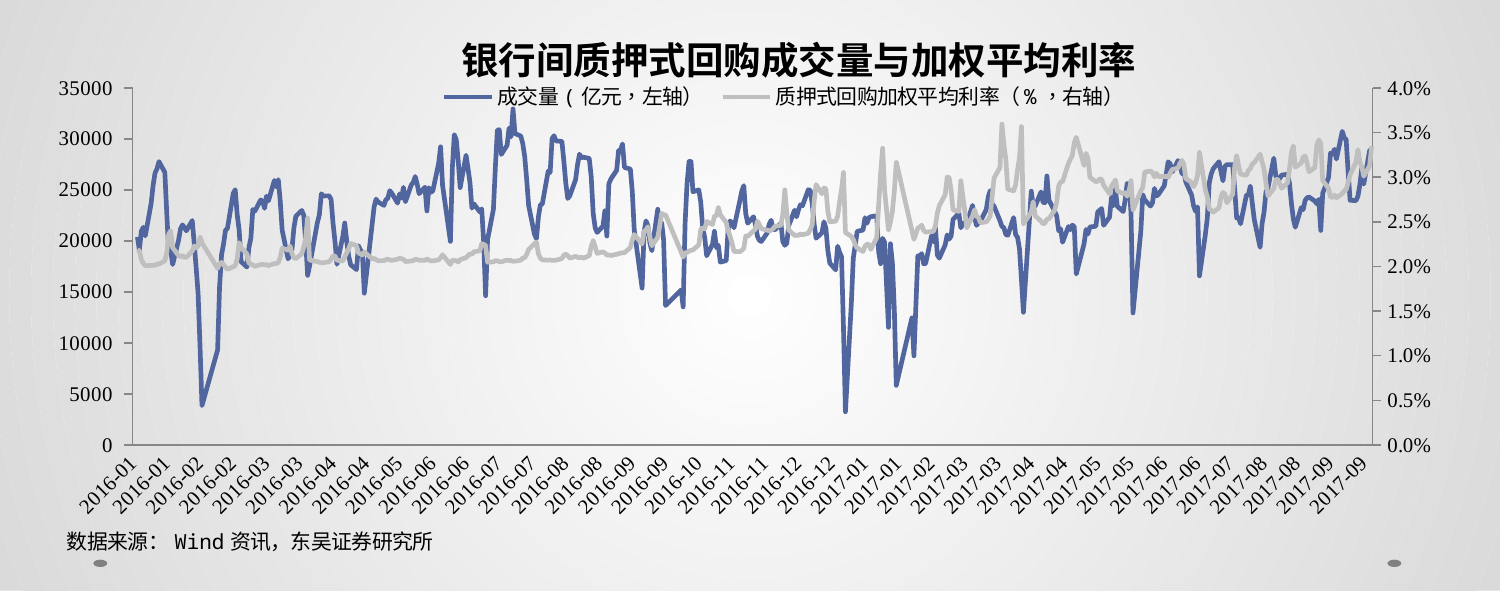

### Chart:  银行间质押式回购成交量与加权平均利率

| Category | 成交量(亿元，左轴） | 质押式回购加权平均利率（%，右轴） |
|---|---|---|
| 42373 | 20380.3916 | 0.021873 |
| 42374 | 19101.3634 | 0.021745 |
| 42375 | 20967.5885 | 0.020741999999999997 |
| 42376 | 21336.4644 | 0.020326 |
| 42377 | 20490.3595 | 0.020076999999999998 |
| 42380 | 23668.6636 | 0.020110000000000003 |
| 42381 | 25417.2653 | 0.020125 |
| 42382 | 26642.797 | 0.020113 |
| 42383 | 27072.225 | 0.020266000000000003 |
| 42384 | 27759.7651 | 0.020251 |
| 42387 | 26711.3096 | 0.02062 |
| 42388 | 22711.0069 | 0.021564999999999997 |
| 42389 | 18859.1448 | 0.023624 |
| 42390 | 19061.4939 | 0.023982999999999997 |
| 42391 | 17684.4096 | 0.022109999999999998 |
| 42394 | 20051.7623 | 0.021214 |
| 42395 | 21159.4074 | 0.021101 |
| 42396 | 21565.0254 | 0.021197 |
| 42397 | 21318.6015 | 0.021002 |
| 42398 | 20983.6217 | 0.021015000000000002 |
| 42401 | 21992.8329 | 0.021707999999999998 |
| 42402 | 19814.2542 | 0.022284 |
| 42403 | 17403.2587 | 0.022086 |
| 42404 | 14904.9881 | 0.022283 |
| 42405 | 9712.2076 | 0.023301 |
| 42406 | 3860.537 | 0.022647 |
| 42414 | 9312.6436 | 0.019774 |
| 42415 | 15513.0549 | 0.020297999999999997 |
| 42416 | 18655.6062 | 0.020443 |
| 42417 | 19677.1326 | 0.02019 |
| 42418 | 21040.4021 | 0.019916 |
| 42419 | 21221.7274 | 0.01968 |
| 42422 | 24661.4393 | 0.019962999999999998 |
| 42423 | 25007.9587 | 0.020089000000000003 |
| 42424 | 22595.0294 | 0.020836 |
| 42425 | 21034.8978 | 0.022666 |
| 42426 | 17964.9457 | 0.022105 |
| 42429 | 17435.7143 | 0.021384 |
| 42430 | 19338.398 | 0.020363000000000003 |
| 42431 | 20268.5512 | 0.020273 |
| 42432 | 23079.1052 | 0.020145 |
| 42433 | 22906.3187 | 0.020011 |
| 42436 | 24006.3145 | 0.020194999999999998 |
| 42437 | 23880.4739 | 0.020243 |
| 42438 | 23186.7582 | 0.020172 |
| 42439 | 24382.3577 | 0.020198 |
| 42440 | 23920.5029 | 0.020093 |
| 42443 | 25913.9827 | 0.02032 |
| 42444 | 25298.2854 | 0.020316999999999998 |
| 42445 | 26005.2968 | 0.020430999999999998 |
| 42446 | 23926.2958 | 0.020992999999999998 |
| 42447 | 21050.7975 | 0.022042000000000003 |
| 42450 | 18232.2128 | 0.021804999999999998 |
| 42451 | 18569.5108 | 0.022286 |
| 42452 | 19158.2248 | 0.02144 |
| 42453 | 21286.1783 | 0.020981999999999997 |
| 42454 | 22418.8268 | 0.020867 |
| 42457 | 22980.2139 | 0.021404999999999997 |
| 42458 | 22525.847 | 0.022158 |
| 42459 | 19991.7135 | 0.023163999999999997 |
| 42460 | 16622.3801 | 0.025421 |
| 42461 | 17542.035 | 0.020707 |
| 42465 | 21787.3384 | 0.020545 |
| 42466 | 22553.9562 | 0.020457999999999997 |
| 42467 | 24614.7316 | 0.020389 |
| 42468 | 24398.9822 | 0.020412 |
| 42471 | 24410.6827 | 0.020513 |
| 42472 | 24073.4587 | 0.020787 |
| 42473 | 21754.5489 | 0.021154000000000003 |
| 42474 | 19900.343 | 0.021171000000000002 |
| 42475 | 17707.6879 | 0.020687999999999998 |
| 42478 | 20434.6548 | 0.020602999999999996 |
| 42479 | 21748.5747 | 0.021103 |
| 42480 | 19987.8954 | 0.021502 |
| 42481 | 18528.4481 | 0.021989 |
| 42482 | 17662.864 | 0.022573 |
| 42485 | 17182.7122 | 0.022311 |
| 42486 | 19526.2149 | 0.021513 |
| 42487 | 19095.795 | 0.021404 |
| 42488 | 18884.9899 | 0.021265999999999997 |
| 42489 | 14875.2046 | 0.021623999999999997 |
| 42493 | 21647.6052 | 0.020834000000000002 |
| 42494 | 23336.7774 | 0.020886000000000002 |
| 42495 | 24090.556 | 0.020755 |
| 42496 | 23817.2718 | 0.020637 |
| 42499 | 23472.991 | 0.020649 |
| 42500 | 24026.8349 | 0.020755 |
| 42501 | 24171.4516 | 0.020809 |
| 42502 | 24913.4233 | 0.020735999999999997 |
| 42503 | 24682.0058 | 0.020673 |
| 42506 | 23704.9631 | 0.020798999999999998 |
| 42507 | 24594.4537 | 0.020925 |
| 42508 | 24183.8833 | 0.020851 |
| 42509 | 25247.2465 | 0.020797 |
| 42510 | 23834.2964 | 0.020541999999999998 |
| 42513 | 25483.4951 | 0.020609000000000002 |
| 42514 | 25721.35 | 0.020644999999999997 |
| 42515 | 26301.208 | 0.020809 |
| 42516 | 25561.1346 | 0.020758000000000002 |
| 42517 | 24617.7937 | 0.020695 |
| 42520 | 25257.7511 | 0.020676999999999997 |
| 42521 | 22933.6489 | 0.020848 |
| 42522 | 25209.8354 | 0.020711 |
| 42523 | 24756.7603 | 0.020617 |
| 42524 | 24893.4385 | 0.020619000000000002 |
| 42527 | 27612.4116 | 0.020735999999999997 |
| 42528 | 29214.6507 | 0.020972 |
| 42529 | 25446.7862 | 0.021294 |
| 42533 | 19944.0998 | 0.020215999999999998 |
| 42534 | 27156.0857 | 0.020694 |
| 42535 | 30406.2832 | 0.020673 |
| 42536 | 29899.6055 | 0.020637 |
| 42537 | 27845.7334 | 0.020489999999999998 |
| 42538 | 25216.8228 | 0.020762999999999997 |
| 42541 | 28385.0322 | 0.020981999999999997 |
| 42542 | 27092.6726 | 0.021198 |
| 42543 | 25715.3577 | 0.021415000000000003 |
| 42544 | 23203.2479 | 0.021348 |
| 42545 | 23632.0708 | 0.021629999999999996 |
| 42548 | 22843.95 | 0.021743000000000002 |
| 42549 | 23139.1856 | 0.02253 |
| 42550 | 19909.143 | 0.022487 |
| 42551 | 14618.0022 | 0.022334999999999997 |
| 42552 | 20111.8681 | 0.020469 |
| 42555 | 23089.0851 | 0.020508000000000002 |
| 42556 | 27311.443 | 0.020646 |
| 42557 | 30848.9915 | 0.020635 |
| 42558 | 30885.2019 | 0.02053 |
| 42559 | 28468.0751 | 0.020501000000000002 |
| 42562 | 29363.958 | 0.020714 |
| 42563 | 31054.6201 | 0.020664 |
| 42564 | 30183.269 | 0.020665 |
| 42565 | 32928.7031 | 0.020577 |
| 42566 | 30514.4185 | 0.020590999999999998 |
| 42569 | 30265.5953 | 0.020687999999999998 |
| 42570 | 29530.6605 | 0.020943999999999997 |
| 42571 | 28251.3945 | 0.02097 |
| 42572 | 26044.4488 | 0.021315 |
| 42573 | 23445.4923 | 0.021906 |
| 42576 | 20635.4082 | 0.022548 |
| 42577 | 20215.985 | 0.022728 |
| 42578 | 22327.0627 | 0.021404 |
| 42579 | 23531.8245 | 0.020921 |
| 42580 | 23605.6696 | 0.020733 |
| 42583 | 26840.7757 | 0.020696 |
| 42584 | 26694.4933 | 0.02073 |
| 42585 | 30018.9368 | 0.020671 |
| 42586 | 30301.825 | 0.020676 |
| 42587 | 29789.574 | 0.020701 |
| 42590 | 29740.749 | 0.020870000000000003 |
| 42591 | 27799.0527 | 0.021247 |
| 42592 | 25648.881 | 0.021366999999999997 |
| 42593 | 24149.3848 | 0.02121 |
| 42594 | 24394.6831 | 0.020916 |
| 42597 | 26003.4442 | 0.02113 |
| 42598 | 27475.4045 | 0.021018 |
| 42599 | 28495.3581 | 0.020974 |
| 42600 | 28135.1754 | 0.021058 |
| 42601 | 28195.408 | 0.020913 |
| 42604 | 28077.4186 | 0.0212 |
| 42605 | 26289.363 | 0.022227999999999998 |
| 42606 | 22677.3874 | 0.022895 |
| 42607 | 21296.3075 | 0.022197 |
| 42608 | 20827.7188 | 0.021456 |
| 42611 | 21439.3142 | 0.021626 |
| 42612 | 22940.978 | 0.021498 |
| 42613 | 20474.24 | 0.021258 |
| 42614 | 25586.6008 | 0.021279 |
| 42615 | 26051.6709 | 0.021224 |
| 42618 | 26910.3304 | 0.021356 |
| 42619 | 28868.234 | 0.021431 |
| 42620 | 28885.7238 | 0.021480000000000003 |
| 42621 | 29492.2093 | 0.021530999999999998 |
| 42622 | 27186.7356 | 0.021534 |
| 42625 | 27037.0612 | 0.022111000000000002 |
| 42626 | 24815.8423 | 0.022964000000000002 |
| 42627 | 21059.2983 | 0.023570999999999998 |
| 42631 | 15375.8866 | 0.02251 |
| 42632 | 20862.1416 | 0.023923999999999997 |
| 42633 | 21957.8977 | 0.024086 |
| 42634 | 21478.0079 | 0.024441 |
| 42635 | 19778.6687 | 0.023296 |
| 42636 | 19031.5518 | 0.02231 |
| 42639 | 23095.0196 | 0.023268 |
| 42640 | 21626.2896 | 0.024517999999999998 |
| 42641 | 21802.4314 | 0.025939999999999998 |
| 42642 | 20098.547 | 0.025783 |
| 42643 | 13657.0831 | 0.02577 |
| 42651 | 15200.0629 | 0.021589999999999998 |
| 42652 | 13530.4543 | 0.021043 |
| 42653 | 21714.1344 | 0.021526 |
| 42654 | 25617.2174 | 0.021549 |
| 42655 | 27778.6358 | 0.021709999999999997 |
| 42656 | 27764.4525 | 0.021798 |
| 42657 | 24811.5128 | 0.021851 |
| 42660 | 24992.9403 | 0.022404 |
| 42661 | 23800.8896 | 0.024135 |
| 42662 | 21258.5583 | 0.024348 |
| 42663 | 20345.0651 | 0.02418 |
| 42664 | 18543.2169 | 0.025036999999999997 |
| 42667 | 19647.8926 | 0.024676999999999998 |
| 42668 | 20937.1965 | 0.025634 |
| 42669 | 19339.3383 | 0.025655999999999998 |
| 42670 | 19564.2474 | 0.026608999999999997 |
| 42671 | 17922.71 | 0.025794 |
| 42674 | 18060.031 | 0.024911 |
| 42675 | 21153.8501 | 0.023982999999999997 |
| 42676 | 21953.8756 | 0.023358 |
| 42677 | 21760.9552 | 0.022602999999999998 |
| 42678 | 21279.4618 | 0.021676 |
| 42681 | 23964.7722 | 0.021646000000000002 |
| 42682 | 24894.016 | 0.021801 |
| 42683 | 25412.9415 | 0.022012999999999998 |
| 42684 | 22671.3254 | 0.023413 |
| 42685 | 21727.5009 | 0.023370000000000002 |
| 42688 | 22363.3047 | 0.023978000000000003 |
| 42689 | 21559.4817 | 0.024169 |
| 42690 | 20447.9947 | 0.025063 |
| 42691 | 20046.1317 | 0.024672 |
| 42692 | 19938.0825 | 0.024224000000000002 |
| 42695 | 20773.6843 | 0.02405 |
| 42696 | 21642.0645 | 0.023984000000000002 |
| 42697 | 22016.2148 | 0.024047 |
| 42698 | 21139.0815 | 0.024217 |
| 42699 | 21085.457 | 0.024485999999999997 |
| 42702 | 21734.5802 | 0.024605000000000002 |
| 42703 | 19916.5271 | 0.025861000000000002 |
| 42704 | 19563.5286 | 0.028572 |
| 42705 | 19761.4384 | 0.025969000000000002 |
| 42706 | 21494.3719 | 0.02408 |
| 42709 | 23003.6434 | 0.023455 |
| 42710 | 22354.6209 | 0.023504999999999998 |
| 42711 | 23039.9255 | 0.023465 |
| 42712 | 23537.4195 | 0.023639 |
| 42713 | 23435.363 | 0.023538999999999997 |
| 42716 | 25008.4587 | 0.023716 |
| 42717 | 24958.3755 | 0.024134000000000003 |
| 42718 | 23691.4396 | 0.024651999999999997 |
| 42719 | 21669.1545 | 0.027275999999999998 |
| 42720 | 20257.5883 | 0.029156 |
| 42723 | 20798.1358 | 0.028126 |
| 42724 | 21870.6777 | 0.028783 |
| 42725 | 21247.475 | 0.028679999999999997 |
| 42726 | 19055.2221 | 0.026198000000000003 |
| 42727 | 17823.4902 | 0.024996 |
| 42730 | 17167.3633 | 0.025057999999999997 |
| 42731 | 19478.5897 | 0.025604000000000002 |
| 42732 | 18889.9232 | 0.027223 |
| 42733 | 18449.5908 | 0.028581 |
| 42734 | 11487.0053 | 0.030511 |
| 42735 | 3251.9239 | 0.023798 |
| 42738 | 13866.6364 | 0.023367 |
| 42739 | 18308.1214 | 0.023023 |
| 42740 | 19569.4973 | 0.022442000000000004 |
| 42741 | 20933.5128 | 0.022046 |
| 42744 | 21056.6396 | 0.02167 |
| 42745 | 22263.6685 | 0.022254 |
| 42746 | 21725.0784 | 0.022486000000000003 |
| 42747 | 22274.6947 | 0.022463 |
| 42748 | 22369.9833 | 0.021903000000000002 |
| 42751 | 22458.4687 | 0.023207 |
| 42752 | 18910.9091 | 0.026913999999999997 |
| 42753 | 17764.6675 | 0.030446 |
| 42754 | 20254.1624 | 0.033219 |
| 42755 | 19865.5215 | 0.02859 |
| 42757 | 11520.5177 | 0.024062 |
| 42758 | 19720.7171 | 0.024980000000000002 |
| 42759 | 17860.2047 | 0.026142 |
| 42760 | 13261.6165 | 0.028422 |
| 42761 | 5846.2839 | 0.031687 |
| 42769 | 12452.4099 | 0.024017 |
| 42770 | 8736.8826 | 0.023021 |
| 42772 | 18517.6251 | 0.024277000000000003 |
| 42773 | 18536.7659 | 0.024425 |
| 42774 | 18757.477 | 0.024615 |
| 42775 | 17756.2531 | 0.024028 |
| 42776 | 17785.2816 | 0.023839000000000003 |
| 42779 | 20493.616 | 0.023899 |
| 42780 | 19917.7757 | 0.023925000000000002 |
| 42781 | 21265.1523 | 0.02456 |
| 42782 | 18605.4498 | 0.025997 |
| 42783 | 18311.5161 | 0.026799 |
| 42786 | 19603.8068 | 0.028020999999999997 |
| 42787 | 20582.8407 | 0.03001 |
| 42788 | 20171.2543 | 0.029934 |
| 42789 | 20447.7276 | 0.028540999999999997 |
| 42790 | 22098.9233 | 0.02632 |
| 42793 | 22705.8379 | 0.026153 |
| 42794 | 21283.8355 | 0.029586 |
| 42795 | 21685.2261 | 0.027901 |
| 42796 | 21782.2591 | 0.026234999999999998 |
| 42797 | 21741.6833 | 0.024304000000000003 |
| 42800 | 23474.7078 | 0.025661999999999997 |
| 42801 | 22309.6096 | 0.02633 |
| 42802 | 21516.0901 | 0.025618 |
| 42803 | 21767.6714 | 0.025463 |
| 42804 | 21922.6577 | 0.024889 |
| 42807 | 23062.1426 | 0.024994000000000002 |
| 42808 | 24299.0963 | 0.025266999999999998 |
| 42809 | 24924.1774 | 0.025640999999999997 |
| 42810 | 23606.4567 | 0.02778 |
| 42811 | 23385.1016 | 0.029903 |
| 42814 | 21970.2253 | 0.03107 |
| 42815 | 21413.3533 | 0.035929 |
| 42816 | 21286.5042 | 0.033684 |
| 42817 | 20625.7184 | 0.03199 |
| 42818 | 20545.1187 | 0.028638 |
| 42821 | 22282.4754 | 0.028451 |
| 42822 | 20609.7573 | 0.029131999999999998 |
| 42823 | 20354.3317 | 0.030811 |
| 42824 | 19177.6019 | 0.032218 |
| 42825 | 16159.1248 | 0.035653000000000004 |
| 42826 | 13000.6966 | 0.024762 |
| 42830 | 24867.6433 | 0.026084 |
| 42831 | 23364.467 | 0.027239 |
| 42832 | 23395.0099 | 0.025671 |
| 42835 | 24800.6983 | 0.025062 |
| 42836 | 23779.2216 | 0.024752999999999997 |
| 42837 | 23734.532 | 0.024866000000000003 |
| 42838 | 26355.1808 | 0.025312 |
| 42839 | 24010.6728 | 0.025304000000000004 |
| 42842 | 22887.108 | 0.026301 |
| 42843 | 22451.8281 | 0.027183000000000002 |
| 42844 | 20989.9973 | 0.028996 |
| 42845 | 21185.4048 | 0.029453 |
| 42846 | 19864.2827 | 0.029494 |
| 42849 | 21404.0366 | 0.031535 |
| 42850 | 21087.9299 | 0.031995 |
| 42851 | 21540.7722 | 0.03242 |
| 42852 | 21386.7276 | 0.03382 |
| 42853 | 16751.4129 | 0.03445 |
| 42857 | 19716.39 | 0.031289 |
| 42858 | 21119.6153 | 0.032657 |
| 42859 | 20672.2919 | 0.032088 |
| 42860 | 21361.1767 | 0.029966 |
| 42863 | 21425.0429 | 0.029478 |
| 42864 | 22842.9539 | 0.029556 |
| 42865 | 22996.59 | 0.029811999999999998 |
| 42866 | 23173.6666 | 0.029731 |
| 42867 | 21526.3424 | 0.029085 |
| 42870 | 22318.4436 | 0.028119 |
| 42871 | 24269.8642 | 0.029002 |
| 42872 | 23452.1362 | 0.029282 |
| 42873 | 25039.557 | 0.029683 |
| 42874 | 23386.0966 | 0.02844 |
| 42877 | 22868.6506 | 0.028146 |
| 42878 | 24005.6604 | 0.028256999999999997 |
| 42879 | 25620.7921 | 0.027851 |
| 42880 | 25541.7551 | 0.028431 |
| 42881 | 22728.6501 | 0.029605000000000003 |
| 42882 | 12934.0336 | 0.026301 |
| 42886 | 20927.7549 | 0.028463 |
| 42887 | 24534.5821 | 0.02883 |
| 42888 | 24008.1688 | 0.030569000000000002 |
| 42891 | 23402.7561 | 0.030672 |
| 42892 | 23743.9143 | 0.030503999999999996 |
| 42893 | 25143.2289 | 0.030014 |
| 42894 | 24397.6468 | 0.030421 |
| 42895 | 24549.1067 | 0.030061 |
| 42898 | 25400.3111 | 0.030067 |
| 42899 | 26541.6572 | 0.030068 |
| 42900 | 27749.3648 | 0.029973 |
| 42901 | 27562.9652 | 0.030424000000000003 |
| 42902 | 26735.6476 | 0.030843 |
| 42905 | 27861.3763 | 0.031015 |
| 42906 | 27607.8179 | 0.03153 |
| 42907 | 26587.8475 | 0.031874 |
| 42908 | 26870.2604 | 0.031466 |
| 42909 | 25775.4993 | 0.029836 |
| 42912 | 24478.3306 | 0.0294 |
| 42913 | 23413.5176 | 0.028931 |
| 42914 | 22889.0428 | 0.029368 |
| 42915 | 23329.1878 | 0.030127 |
| 42916 | 16574.6182 | 0.03276 |
| 42919 | 20632.14 | 0.028555 |
| 42920 | 22239.9795 | 0.027795999999999998 |
| 42921 | 25699.6319 | 0.026413000000000002 |
| 42922 | 26546.534 | 0.026302 |
| 42923 | 27063.974 | 0.02606 |
| 42926 | 27756.2031 | 0.026551 |
| 42927 | 26767.0166 | 0.027807 |
| 42928 | 25880.5252 | 0.028283 |
| 42929 | 27290.6806 | 0.028106 |
| 42930 | 27473.032 | 0.027124000000000002 |
| 42933 | 27456.2243 | 0.028062 |
| 42934 | 25141.0325 | 0.031143 |
| 42935 | 22232.5141 | 0.032402 |
| 42936 | 22271.701 | 0.031211000000000003 |
| 42937 | 21668.5377 | 0.030334 |
| 42940 | 24479.048 | 0.030192999999999998 |
| 42941 | 24498.3472 | 0.030760999999999997 |
| 42942 | 25368.4106 | 0.030952999999999998 |
| 42943 | 23669.5355 | 0.031483 |
| 42944 | 22087.9159 | 0.031605 |
| 42947 | 19364.032 | 0.032566000000000005 |
| 42948 | 21676.3642 | 0.031717 |
| 42949 | 22786.5351 | 0.030902 |
| 42950 | 24800.924 | 0.029342999999999998 |
| 42951 | 25194.1166 | 0.027887 |
| 42954 | 28100.2181 | 0.028709 |
| 42955 | 26387.9764 | 0.029695999999999997 |
| 42956 | 26032.0524 | 0.029758 |
| 42957 | 26079.169 | 0.029275000000000002 |
| 42958 | 26456.7366 | 0.028739 |
| 42961 | 26511.0917 | 0.029342999999999998 |
| 42962 | 25656.834 | 0.030893 |
| 42963 | 23697.9499 | 0.032759 |
| 42964 | 22130.6518 | 0.033508 |
| 42965 | 21336.3464 | 0.0311 |
| 42968 | 23256.0372 | 0.031573000000000004 |
| 42969 | 23057.8988 | 0.032247 |
| 42970 | 23949.0691 | 0.032371 |
| 42971 | 24221.7521 | 0.031594000000000004 |
| 42972 | 24296.1805 | 0.030588999999999998 |
| 42975 | 23898.3696 | 0.031068 |
| 42976 | 23624.9848 | 0.033603999999999995 |
| 42977 | 24069.7026 | 0.034155000000000005 |
| 42978 | 21023.4118 | 0.033811 |
| 42979 | 24658.0162 | 0.029601000000000002 |
| 42982 | 26215.2891 | 0.028732 |
| 42983 | 28598.3528 | 0.027762 |
| 42984 | 28515.1814 | 0.027732999999999997 |
| 42985 | 28968.3887 | 0.027981 |
| 42986 | 28015.9493 | 0.027684 |
| 42989 | 30725.5039 | 0.028149999999999998 |
| 42990 | 30098.0978 | 0.02844 |
| 42991 | 29921.3574 | 0.028576999999999998 |
| 42992 | 26774.7256 | 0.029387 |
| 42993 | 23970.5254 | 0.030276 |
| 42996 | 23949.7135 | 0.031639 |
| 42997 | 24367.0336 | 0.033068 |
| 42998 | 25494.2038 | 0.031653 |
| 42999 | 27110.4384 | 0.031187 |
| 43000 | 25563.7302 | 0.030103 |
| 43003 | 28858.9244 | 0.031274 |
| 43004 | 28708.8612 | 0.033432 |